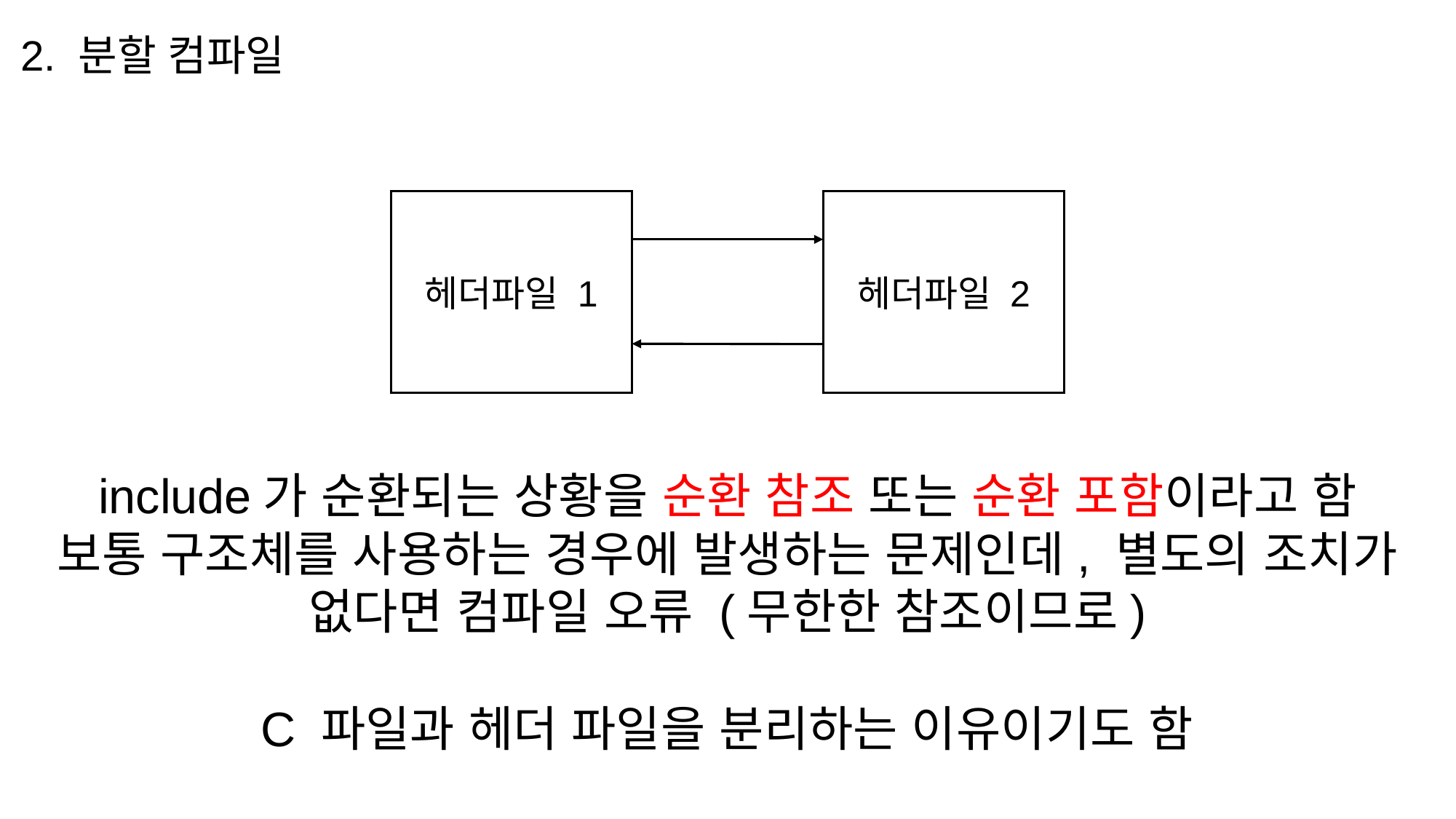

2. 분할 컴파일
헤더파일 1
헤더파일 2
include가 순환되는 상황을 순환 참조 또는 순환 포함이라고 함
보통 구조체를 사용하는 경우에 발생하는 문제인데, 별도의 조치가
없다면 컴파일 오류 (무한한 참조이므로)

C 파일과 헤더 파일을 분리하는 이유이기도 함